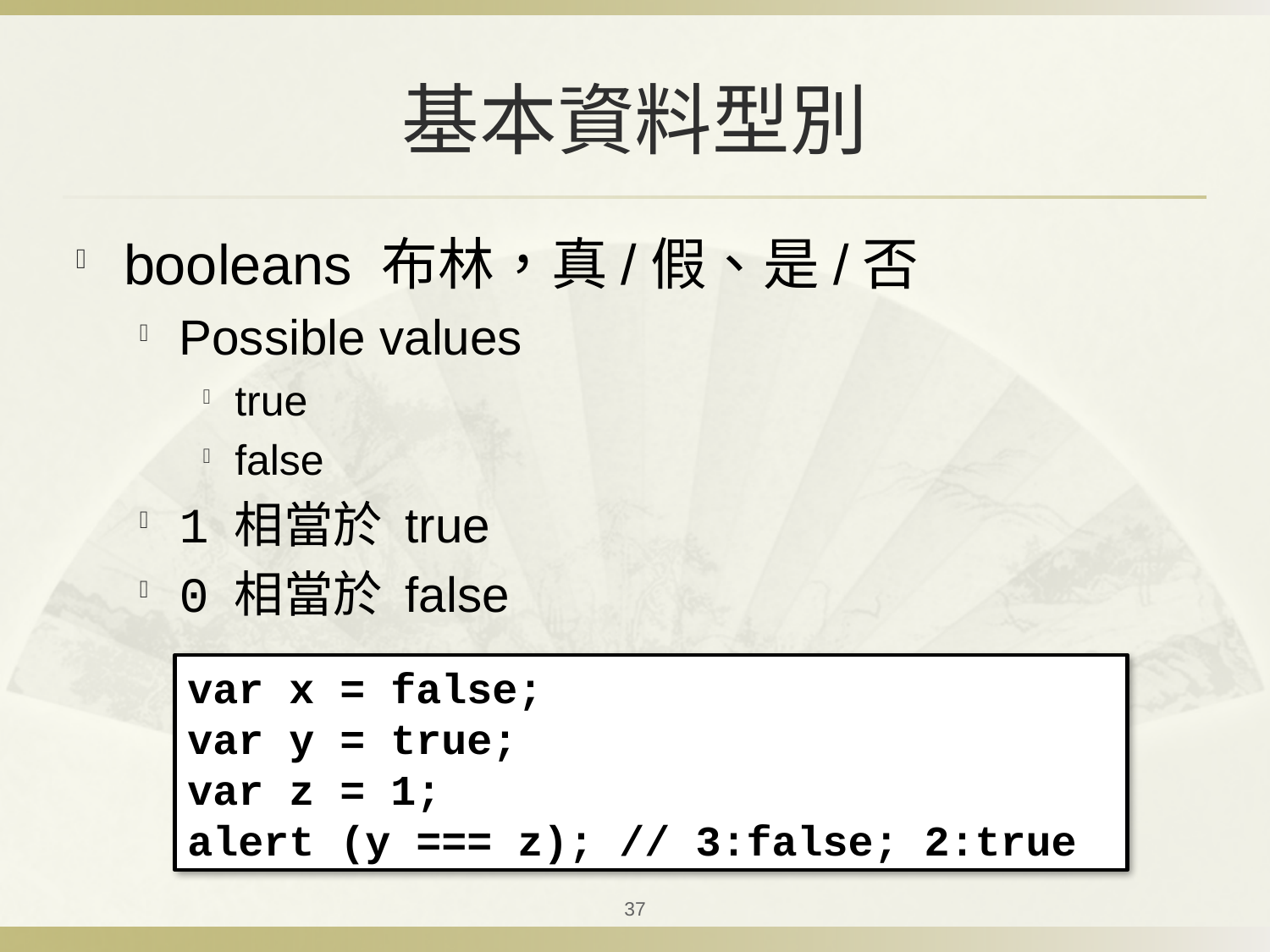

# 基本資料型別
booleans 布林，真/假、是/否
Possible values
true
false
1 相當於 true
0 相當於 false
var x = false;
var y = true;
var z = 1;
alert (y === z); // 3:false; 2:true
37